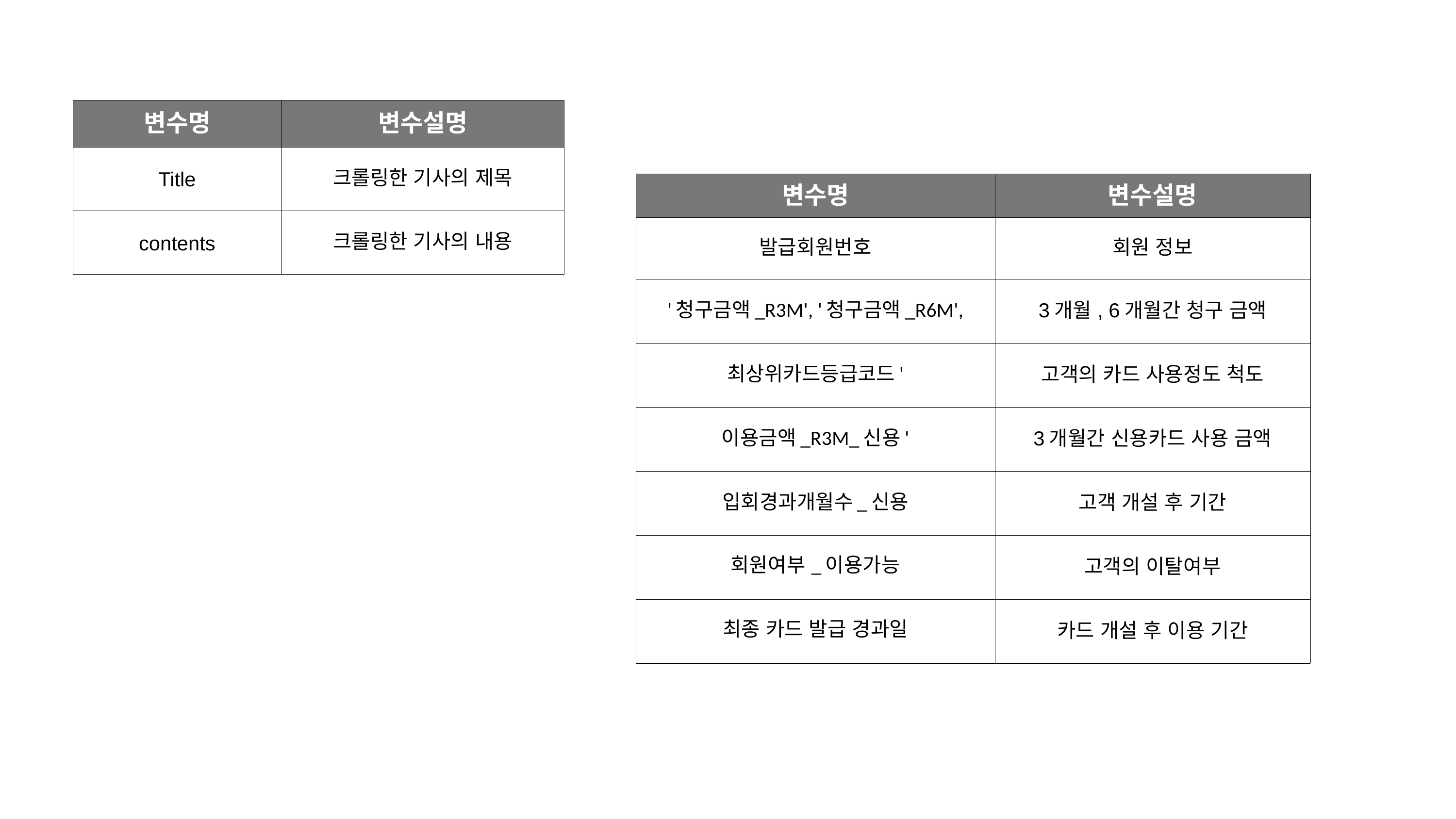

| 변수명 | 변수설명 |
| --- | --- |
| Title | 크롤링한 기사의 제목 |
| contents | 크롤링한 기사의 내용 |

| 변수명 | 변수설명 |
| --- | --- |
| 발급회원번호 | 회원 정보 |
| '청구금액\_R3M', '청구금액\_R6M', | 3개월, 6개월간 청구 금액 |
| 최상위카드등급코드' | 고객의 카드 사용정도 척도 |
| 이용금액\_R3M\_신용' | 3개월간 신용카드 사용 금액 |
| 입회경과개월수\_신용 | 고객 개설 후 기간 |
| 회원여부\_이용가능 | 고객의 이탈여부 |
| 최종 카드 발급 경과일 | 카드 개설 후 이용 기간 |